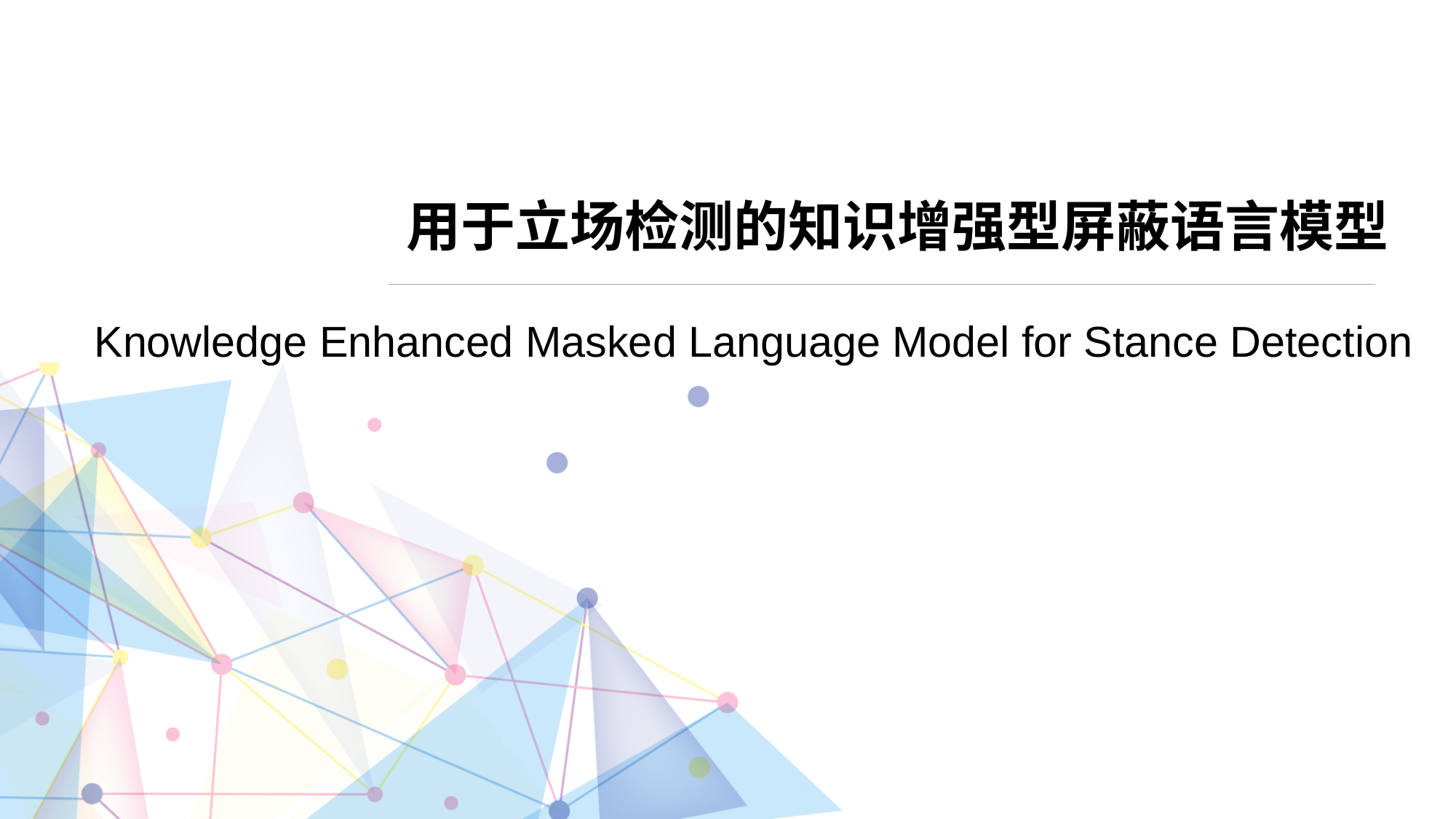

# 用于立场检测的知识增强型屏蔽语言模型
Knowledge Enhanced Masked Language Model for Stance Detection